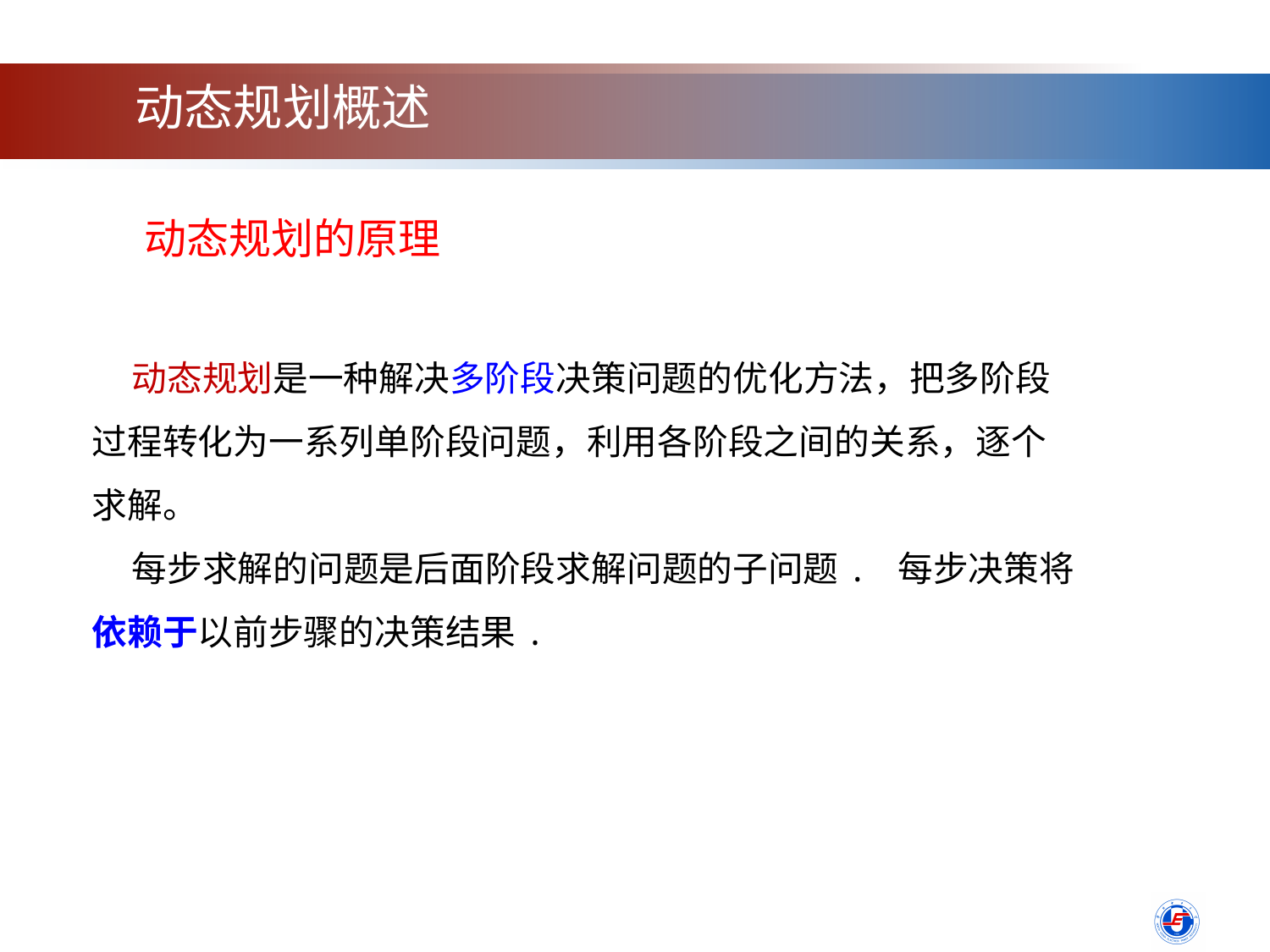

动态规划概述
动态规划的原理
    动态规划是一种解决多阶段决策问题的优化方法，把多阶段过程转化为一系列单阶段问题，利用各阶段之间的关系，逐个求解。
    每步求解的问题是后面阶段求解问题的子问题. 每步决策将依赖于以前步骤的决策结果.